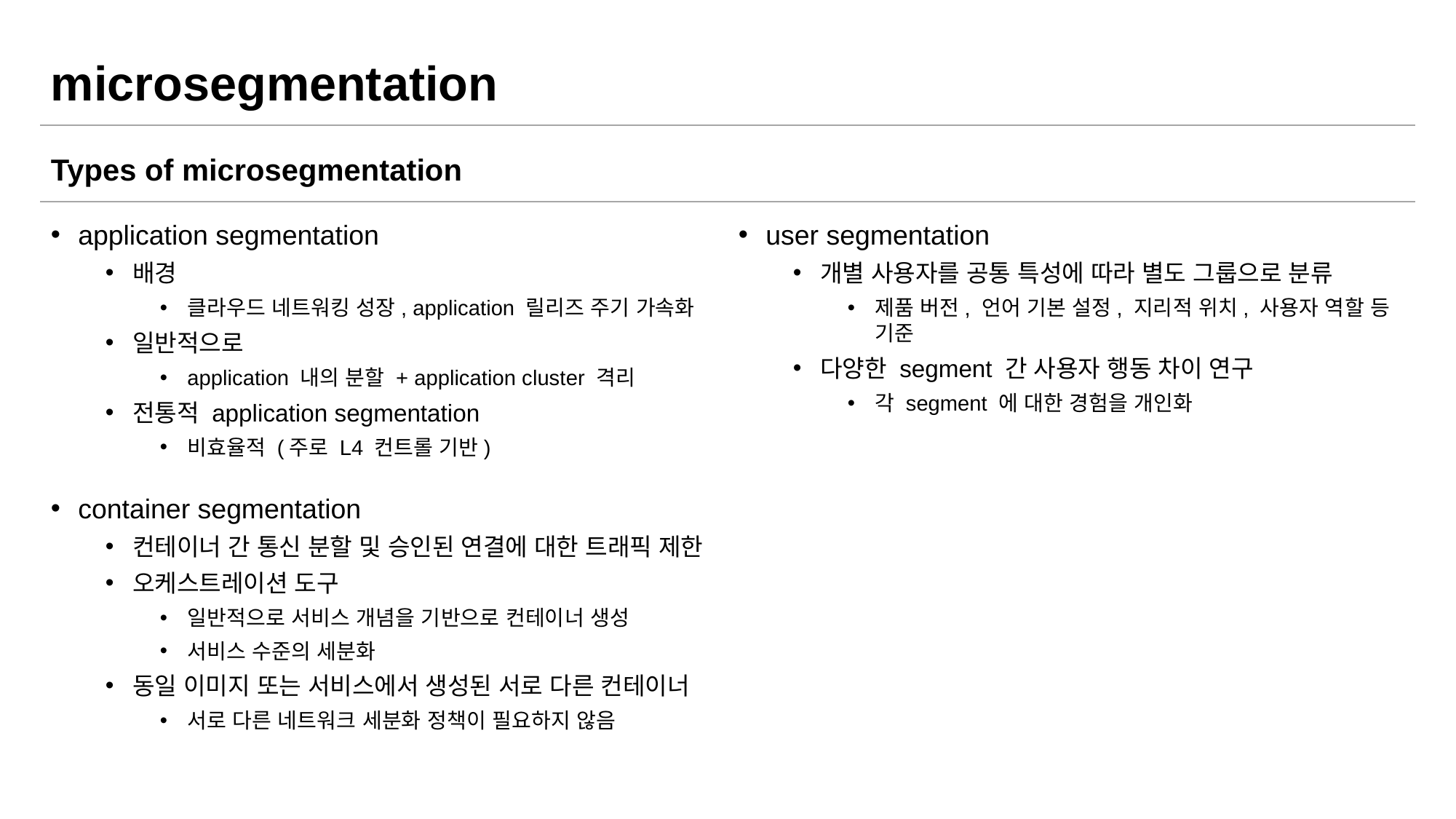

# microsegmentation
Types of microsegmentation
application segmentation
배경
클라우드 네트워킹 성장, application 릴리즈 주기 가속화
일반적으로
application 내의 분할 + application cluster 격리
전통적 application segmentation
비효율적 (주로 L4 컨트롤 기반)
container segmentation
컨테이너 간 통신 분할 및 승인된 연결에 대한 트래픽 제한
오케스트레이션 도구
일반적으로 서비스 개념을 기반으로 컨테이너 생성
서비스 수준의 세분화
동일 이미지 또는 서비스에서 생성된 서로 다른 컨테이너
서로 다른 네트워크 세분화 정책이 필요하지 않음
user segmentation
개별 사용자를 공통 특성에 따라 별도 그룹으로 분류
제품 버전, 언어 기본 설정, 지리적 위치, 사용자 역할 등 기준
다양한 segment 간 사용자 행동 차이 연구
각 segment 에 대한 경험을 개인화